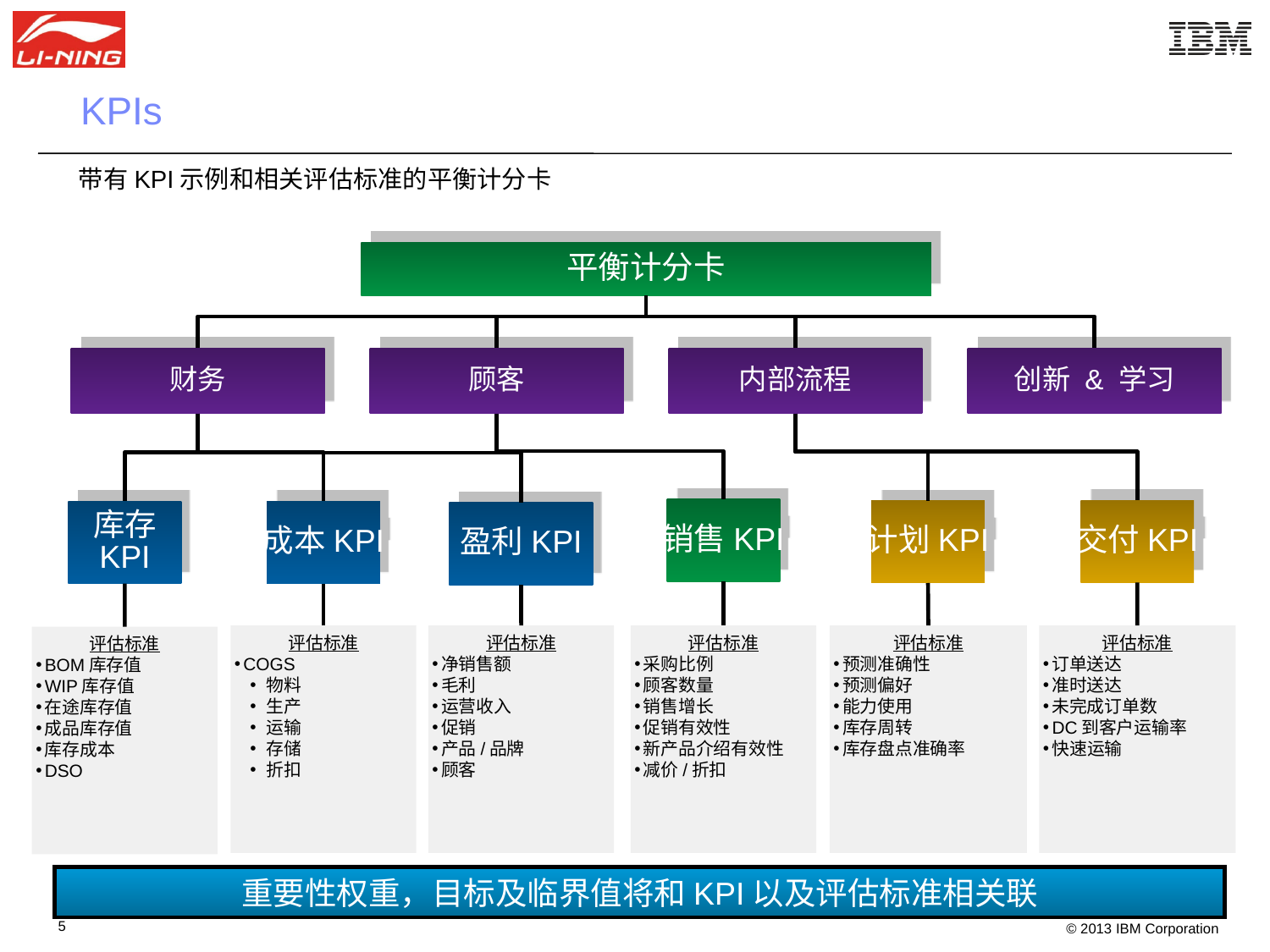

KPIs
带有KPI示例和相关评估标准的平衡计分卡
平衡计分卡
财务
顾客
内部流程
创新 & 学习
销售KPI
交付KPI
计划KPI
库存
KPI
成本KPI
盈利KPI
评估标准
COGS
物料
生产
运输
存储
折扣
评估标准
净销售额
毛利
运营收入
促销
产品/品牌
顾客
评估标准
采购比例
顾客数量
销售增长
促销有效性
新产品介绍有效性
减价/折扣

评估标准
预测准确性
预测偏好
能力使用
库存周转
库存盘点准确率
评估标准
订单送达
准时送达
未完成订单数
DC到客户运输率
快速运输
评估标准
BOM库存值
WIP库存值
在途库存值
成品库存值
库存成本
DSO

重要性权重，目标及临界值将和KPI以及评估标准相关联